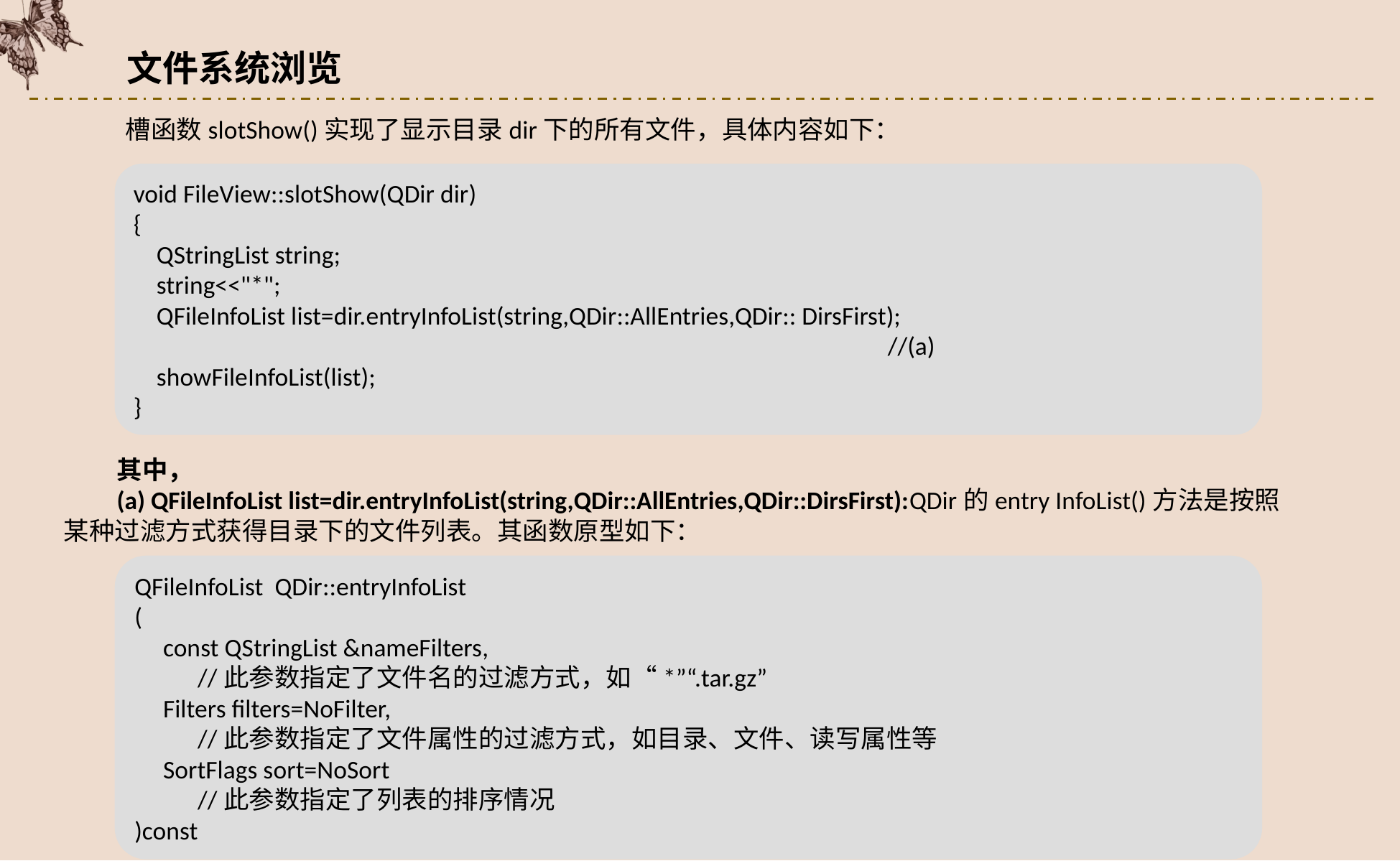

文件系统浏览
槽函数slotShow()实现了显示目录dir下的所有文件，具体内容如下：
void FileView::slotShow(QDir dir)
{
    QStringList string;
    string<<"*";
    QFileInfoList list=dir.entryInfoList(string,QDir::AllEntries,QDir:: DirsFirst);										//(a)
    showFileInfoList(list);
}
其中，
(a) QFileInfoList list=dir.entryInfoList(string,QDir::AllEntries,QDir::DirsFirst):QDir的entry InfoList()方法是按照某种过滤方式获得目录下的文件列表。其函数原型如下：
QFileInfoList  QDir::entryInfoList
(
     const QStringList &nameFilters,
           //此参数指定了文件名的过滤方式，如“*”“.tar.gz”
     Filters filters=NoFilter,
           //此参数指定了文件属性的过滤方式，如目录、文件、读写属性等
     SortFlags sort=NoSort
           //此参数指定了列表的排序情况
)const